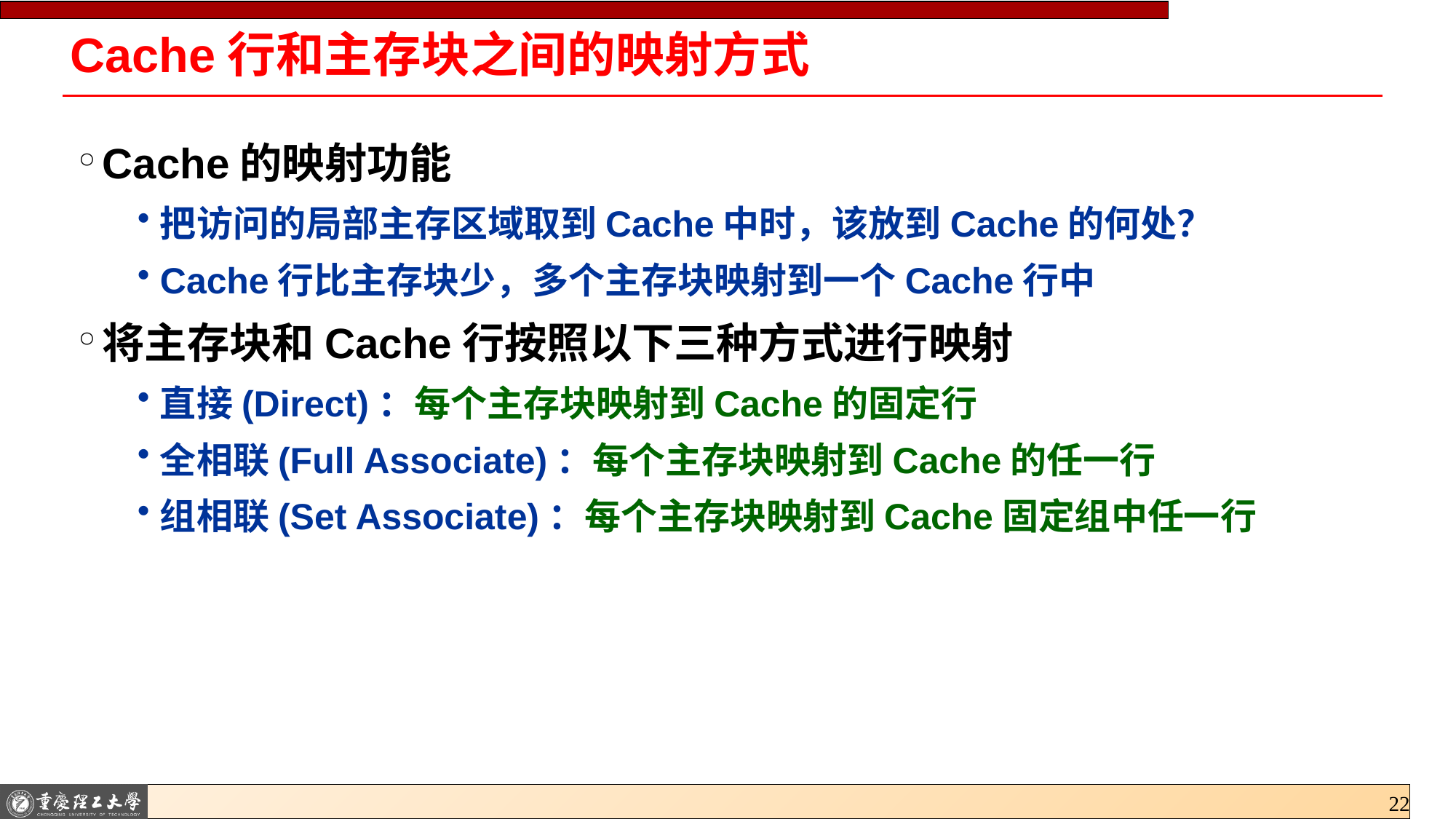

# Cache行和主存块之间的映射方式
Cache的映射功能
把访问的局部主存区域取到Cache中时，该放到Cache的何处？
Cache行比主存块少，多个主存块映射到一个Cache行中
将主存块和Cache行按照以下三种方式进行映射
直接(Direct)：每个主存块映射到Cache的固定行
全相联(Full Associate)：每个主存块映射到Cache的任一行
组相联(Set Associate)：每个主存块映射到Cache固定组中任一行